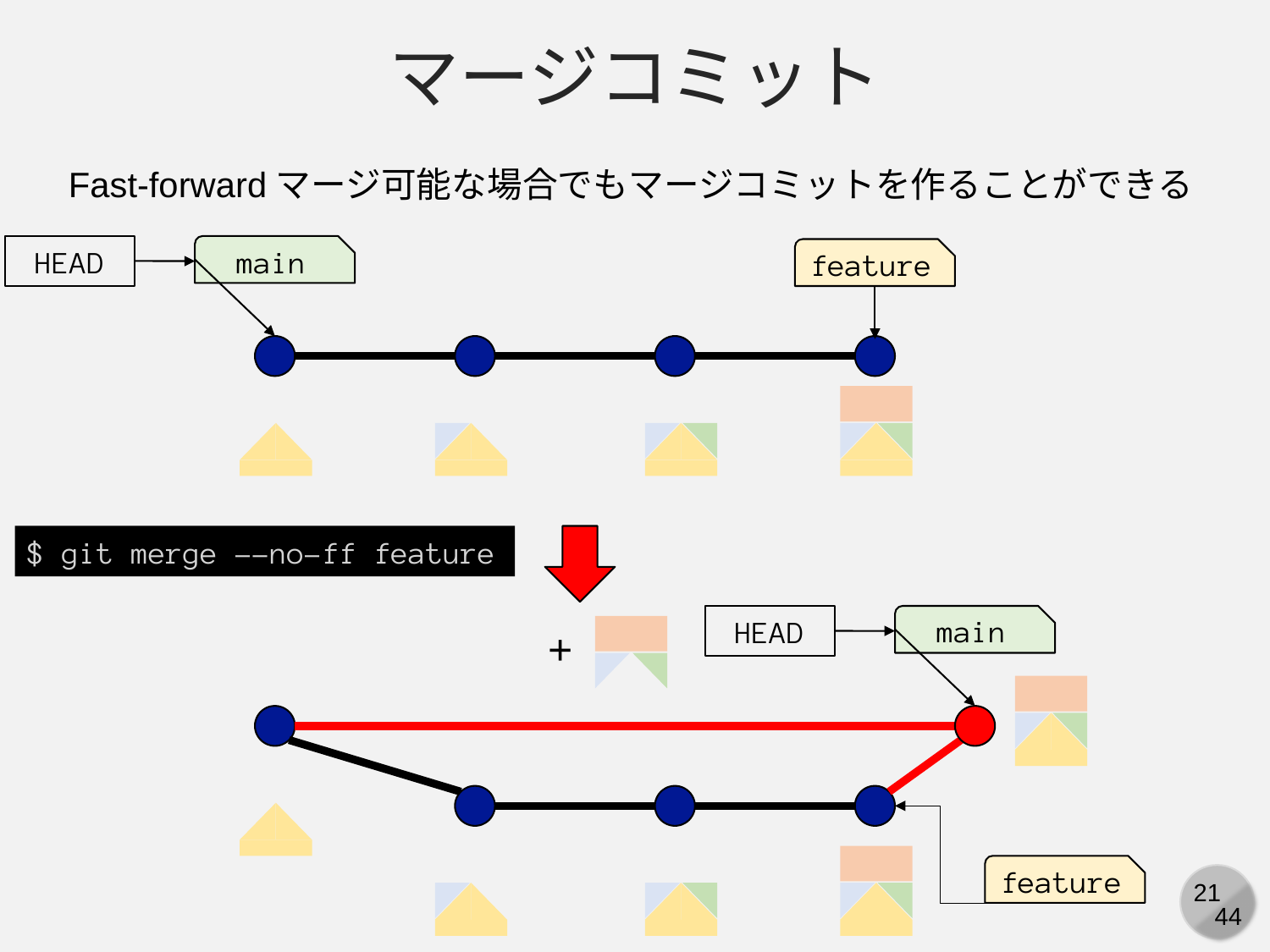

マージコミット
Fast-forwardマージ可能な場合でもマージコミットを作ることができる
HEAD
main
feature

$ git merge --no-ff feature

HEAD
main
+

feature